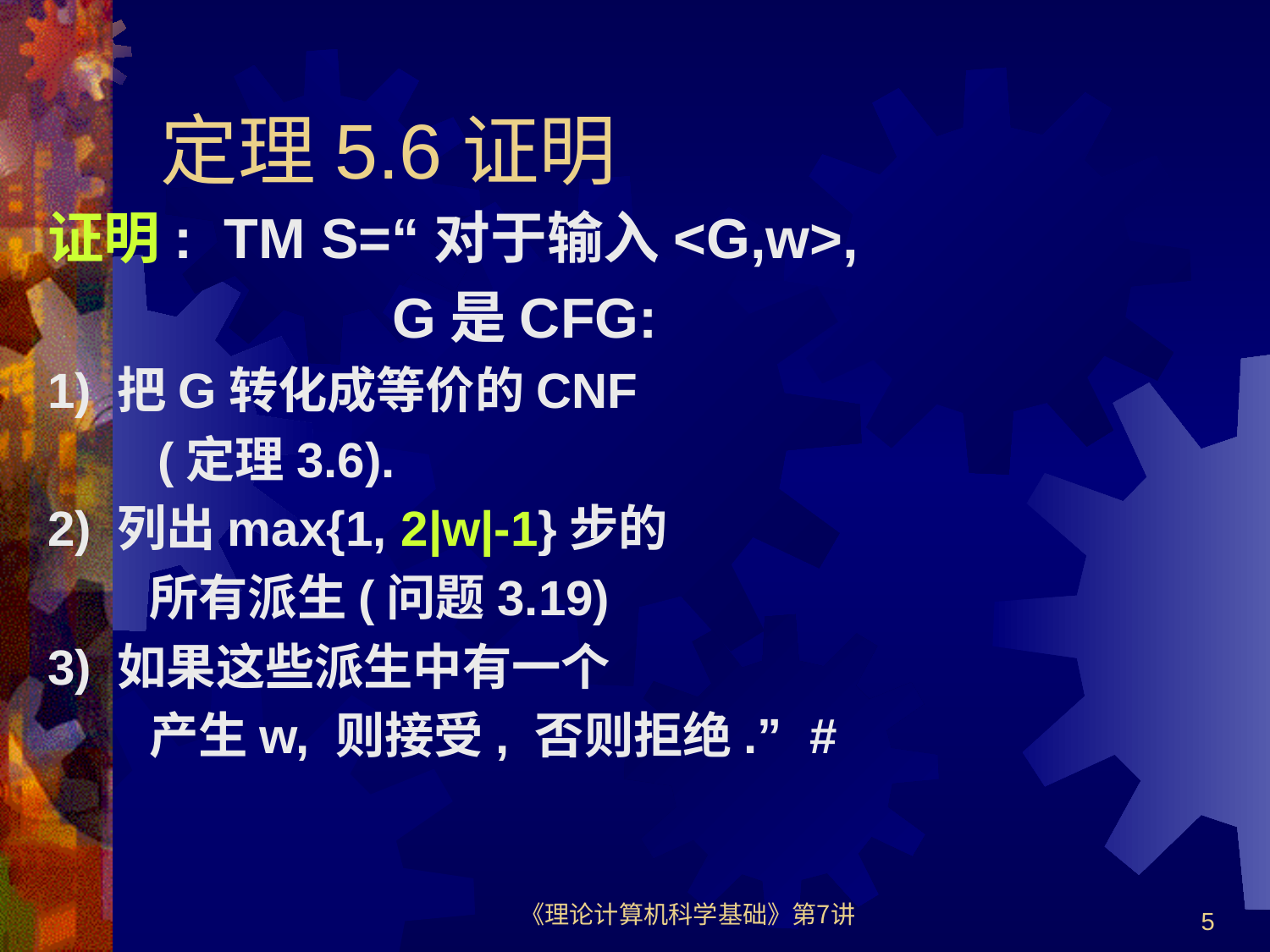

# 定理5.6证明
证明:  TM S=“对于输入<G,w>,
                      G是CFG:
1) 把G转化成等价的CNF
        (定理3.6).
2) 列出max{1, 2|w|-1}步的
        所有派生(问题3.19)
3) 如果这些派生中有一个
        产生w, 则接受, 否则拒绝.”  #
《理论计算机科学基础》第7讲
5